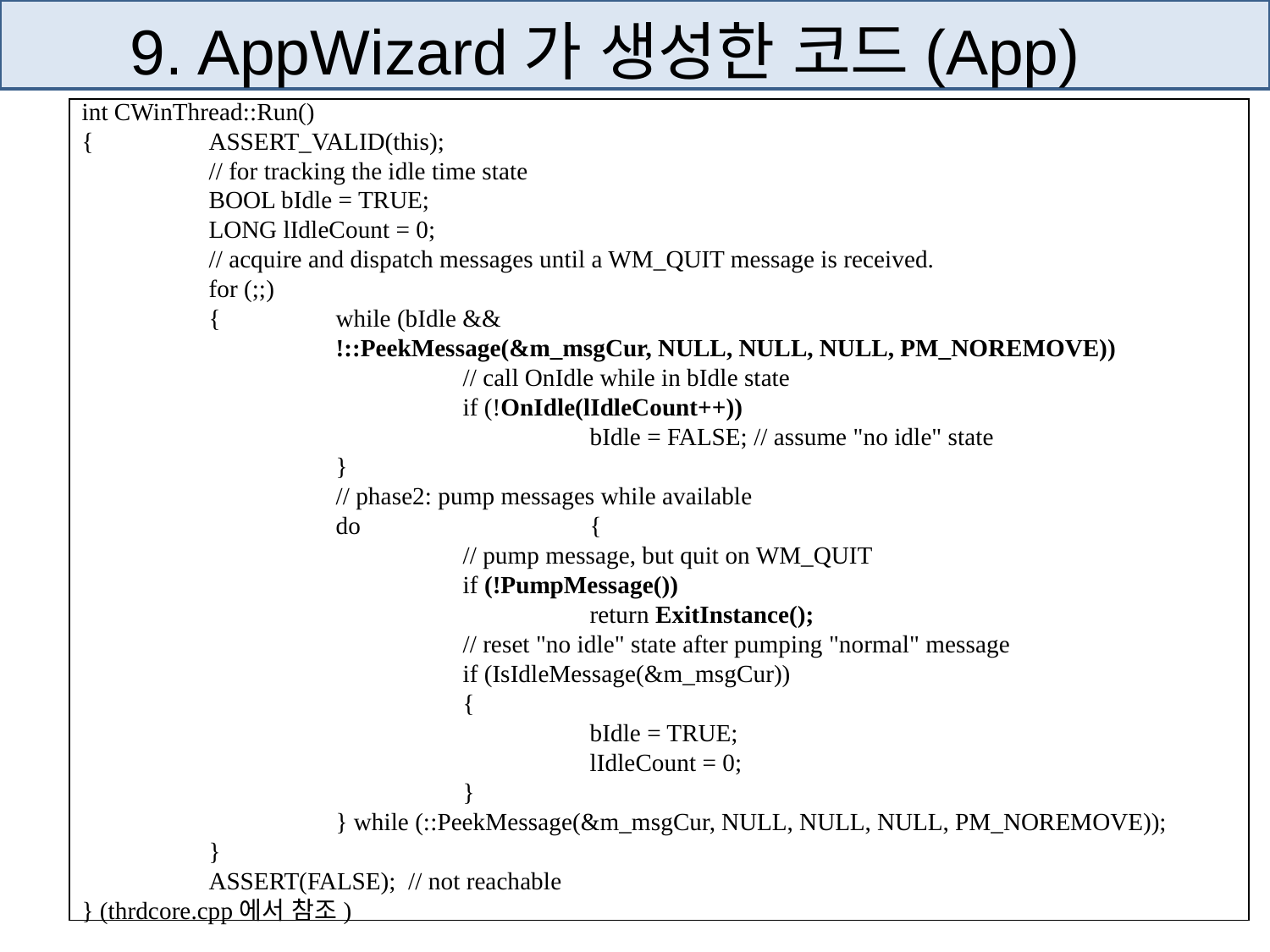

# 9. AppWizard가 생성한 코드(App)
int CWinThread::Run()
{	ASSERT_VALID(this);
	// for tracking the idle time state
	BOOL bIdle = TRUE;
	LONG lIdleCount = 0;
	// acquire and dispatch messages until a WM_QUIT message is received.
	for (;;)
	{	while (bIdle &&
		!::PeekMessage(&m_msgCur, NULL, NULL, NULL, PM_NOREMOVE))		{
			// call OnIdle while in bIdle state
			if (!OnIdle(lIdleCount++))
				bIdle = FALSE; // assume "no idle" state
		}
		// phase2: pump messages while available
		do		{
			// pump message, but quit on WM_QUIT
			if (!PumpMessage())
				return ExitInstance();
			// reset "no idle" state after pumping "normal" message
			if (IsIdleMessage(&m_msgCur))
			{
				bIdle = TRUE;
				lIdleCount = 0;
			}
		} while (::PeekMessage(&m_msgCur, NULL, NULL, NULL, PM_NOREMOVE));
	}
	ASSERT(FALSE);  // not reachable
} (thrdcore.cpp에서 참조)